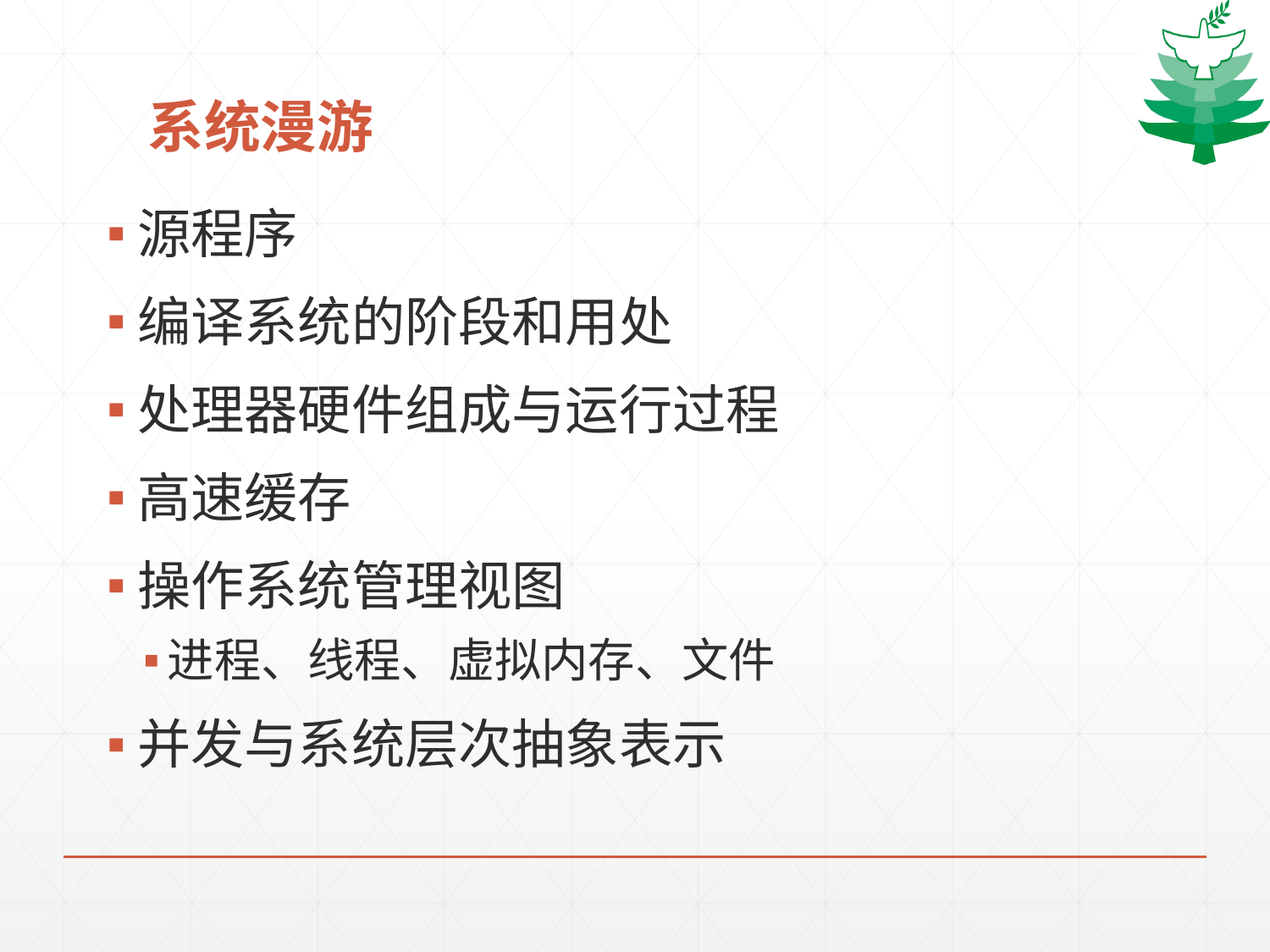

# 系统漫游
源程序
编译系统的阶段和用处
处理器硬件组成与运行过程
高速缓存
操作系统管理视图
进程、线程、虚拟内存、文件
并发与系统层次抽象表示